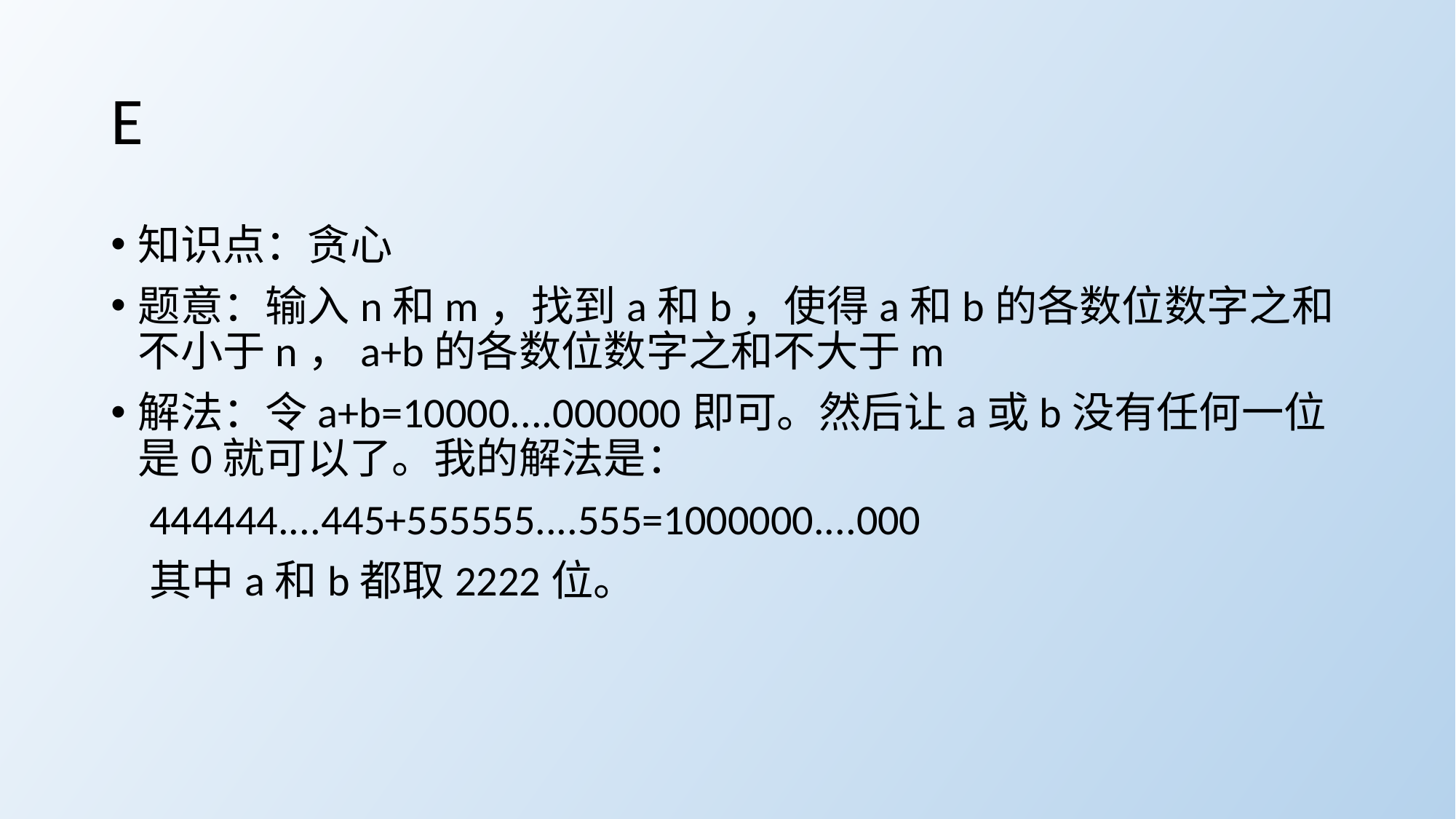

# E
知识点：贪心
题意：输入n和m，找到a和b，使得a和b的各数位数字之和不小于n，a+b的各数位数字之和不大于m
解法：令a+b=10000....000000即可。然后让a或b没有任何一位是0就可以了。我的解法是：
    444444....445+555555....555=1000000....000
   其中a和b都取2222位。